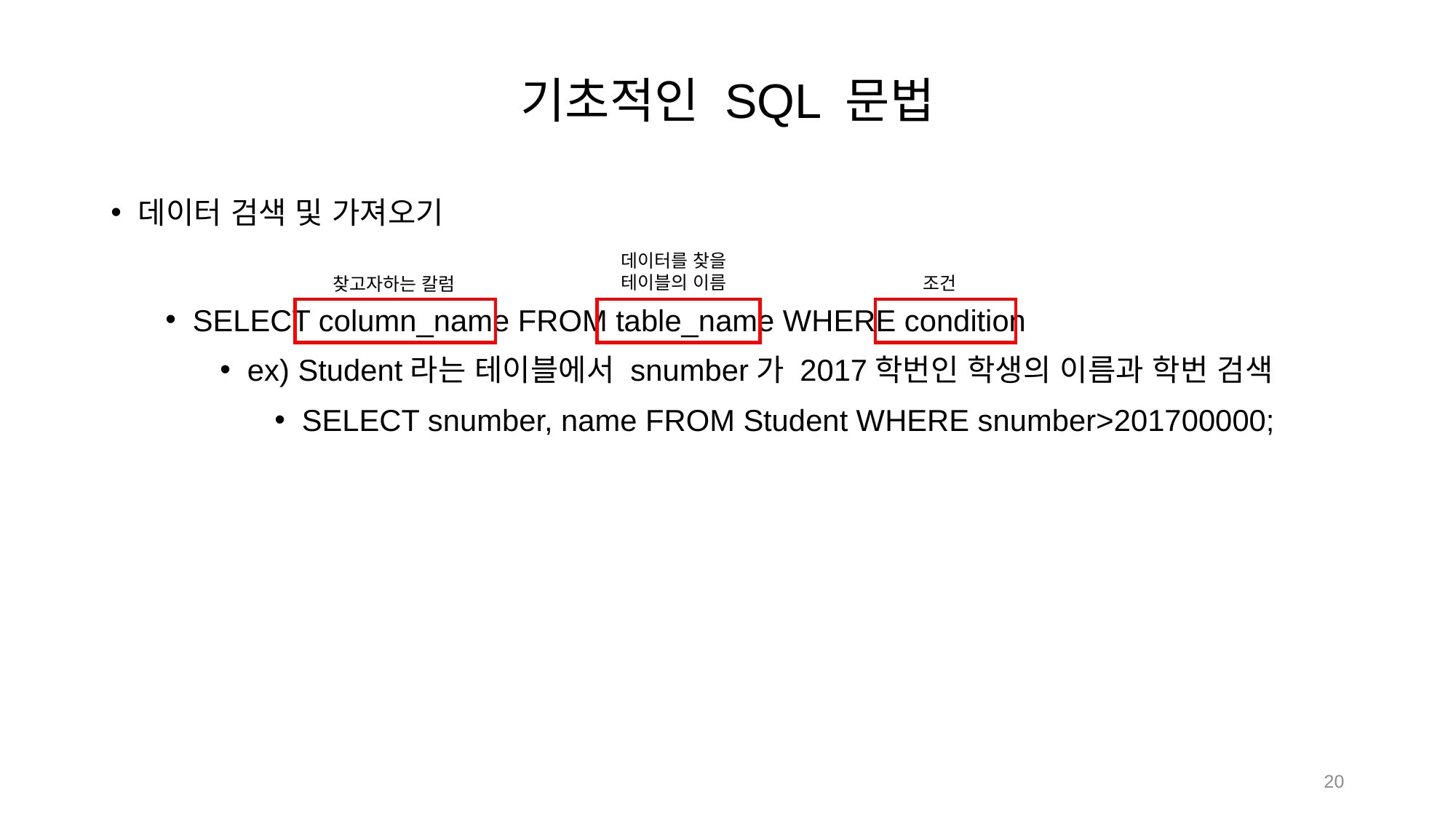

# 기초적인 SQL 문법
데이터 검색 및 가져오기

SELECT column_name FROM table_name WHERE condition
ex) Student라는 테이블에서 snumber가 2017학번인 학생의 이름과 학번 검색
SELECT snumber, name FROM Student WHERE snumber>201700000;
데이터를 찾을 테이블의 이름
조건
찾고자하는 칼럼

20